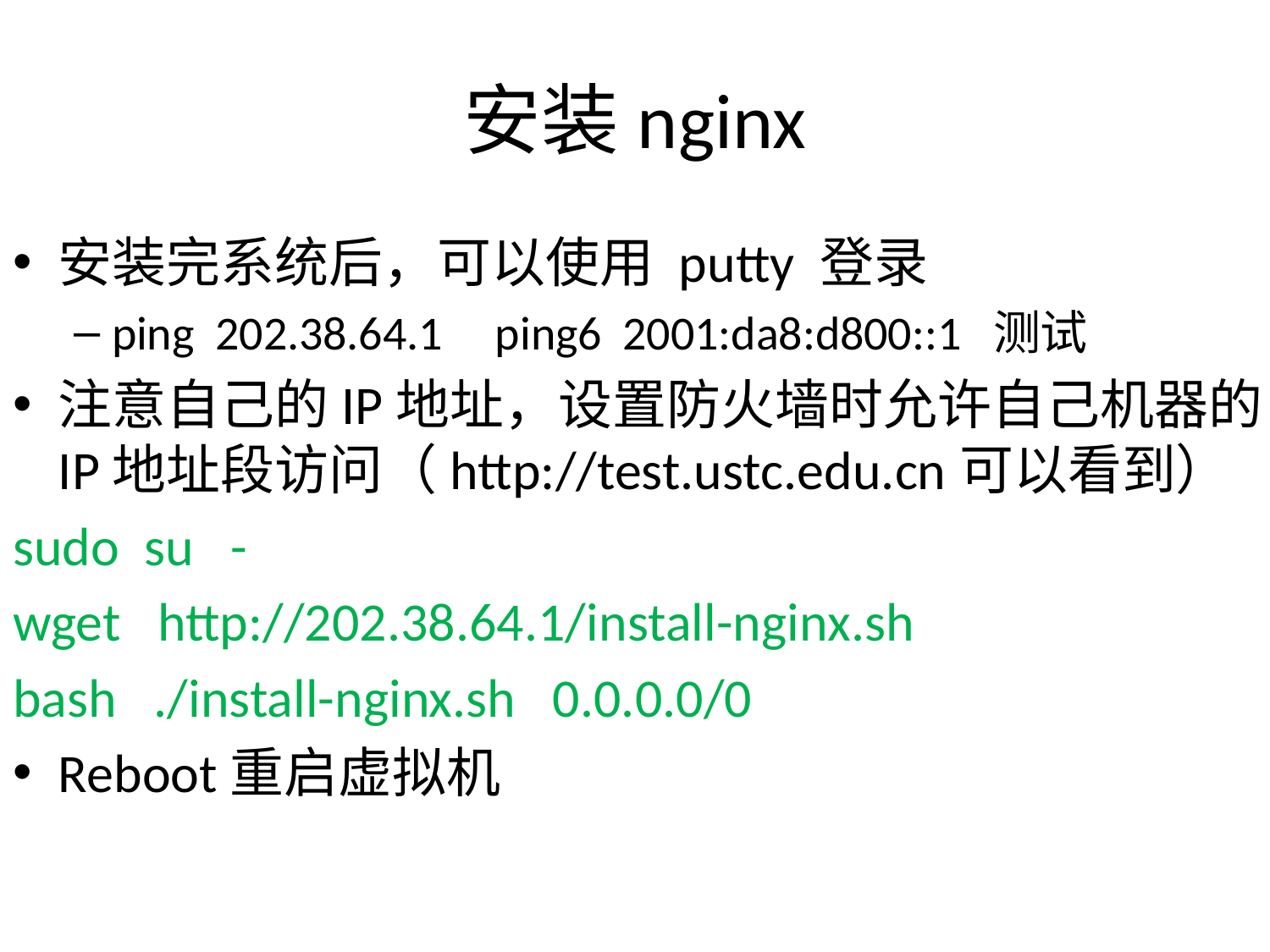

# 安装nginx
安装完系统后，可以使用 putty 登录
ping  202.38.64.1     ping6  2001:da8:d800::1  测试
注意自己的IP地址，设置防火墙时允许自己机器的IP地址段访问（http://test.ustc.edu.cn可以看到）
sudo  su   -
wget   http://202.38.64.1/install-nginx.sh
bash   ./install-nginx.sh   0.0.0.0/0
Reboot重启虚拟机